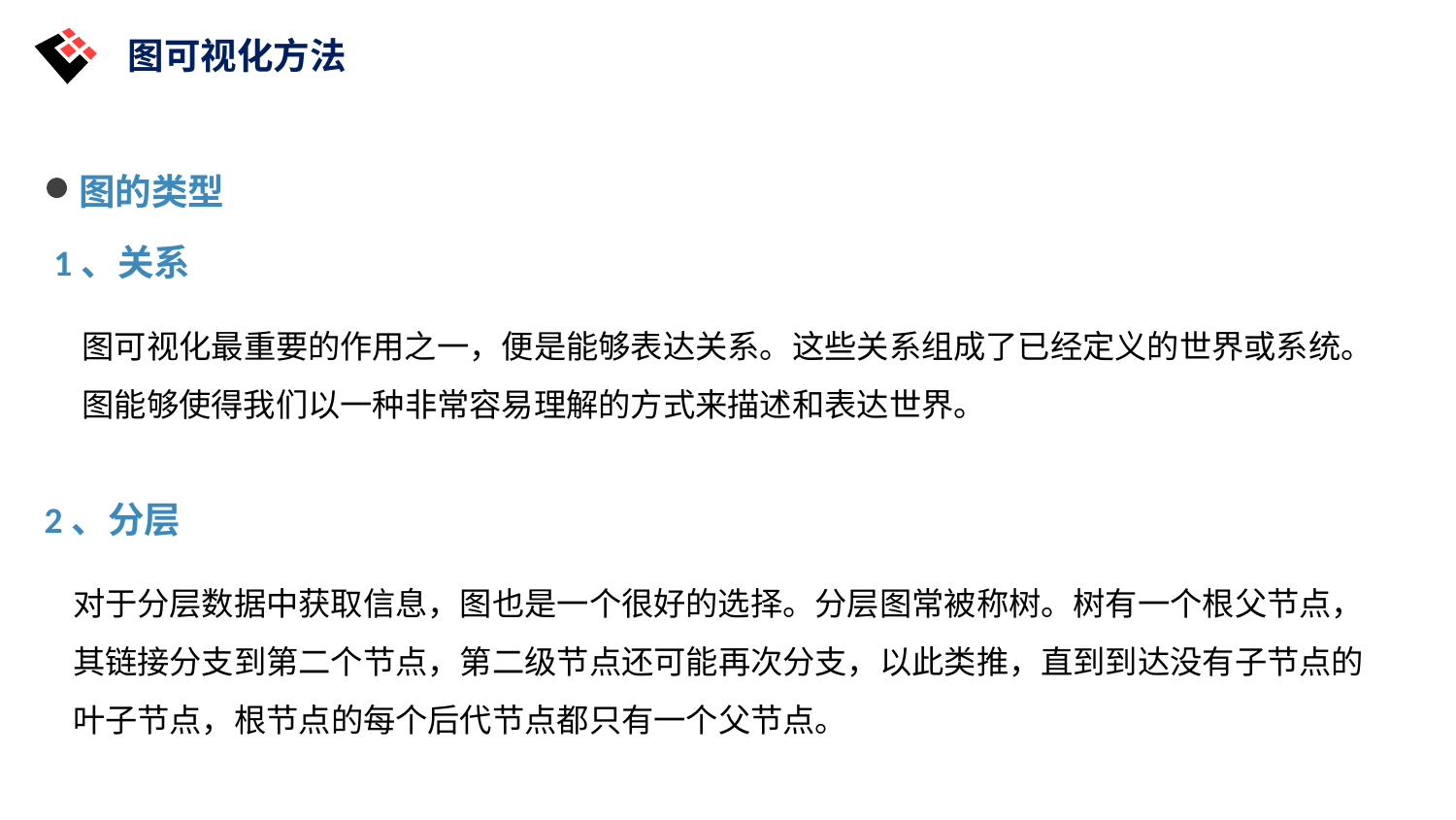

图可视化方法

图的类型

1、关系
图可视化最重要的作用之一，便是能够表达关系。这些关系组成了已经定义的世界或系统。
图能够使得我们以一种非常容易理解的方式来描述和表达世界。
2、分层
对于分层数据中获取信息，图也是一个很好的选择。分层图常被称树。树有一个根父节点，其链接分支到第二个节点，第二级节点还可能再次分支，以此类推，直到到达没有子节点的叶子节点，根节点的每个后代节点都只有一个父节点。